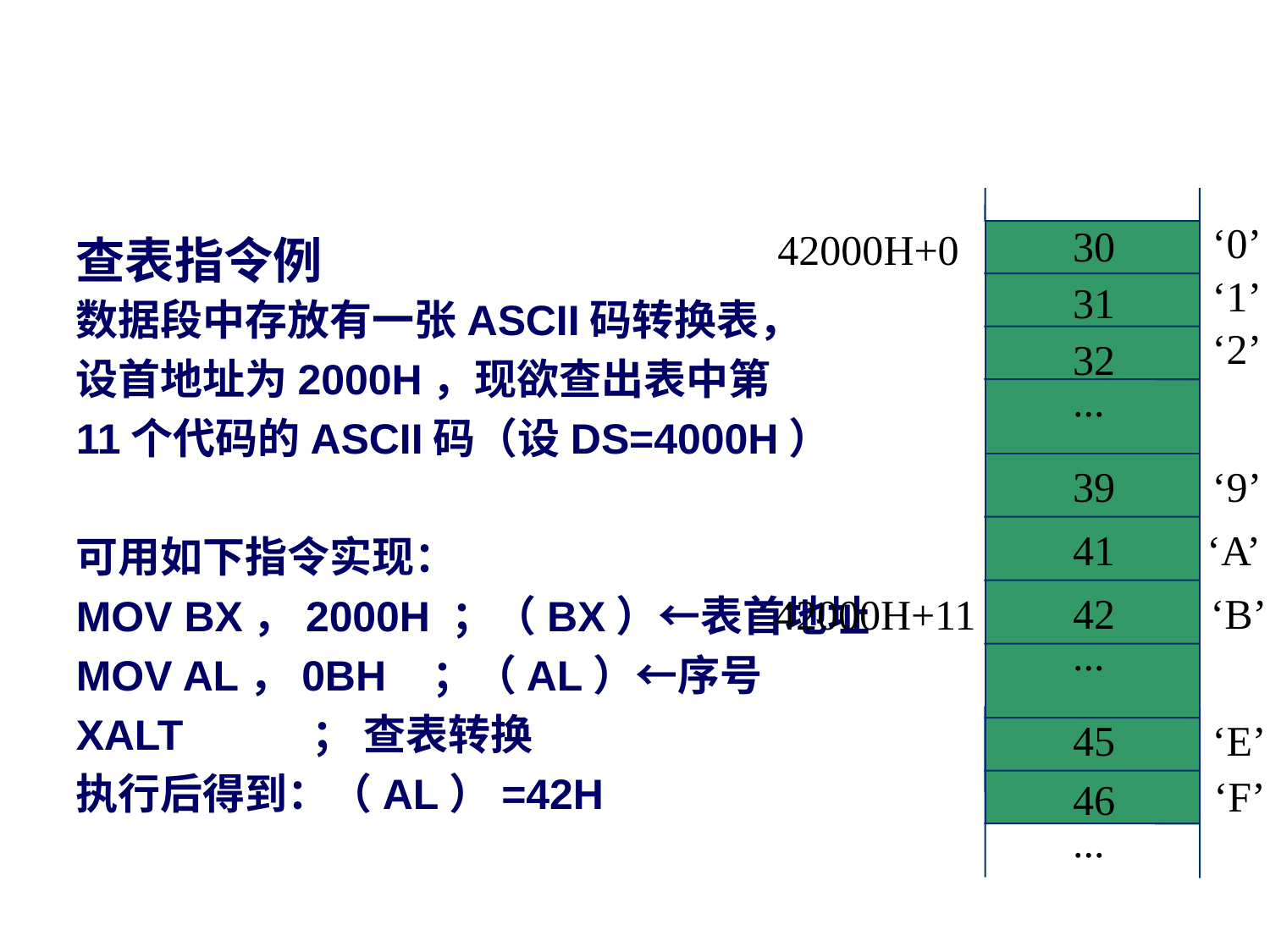

#

‘0’
查表指令例
数据段中存放有一张ASCII码转换表，
设首地址为2000H，现欲查出表中第
11个代码的ASCII码（设DS=4000H）

可用如下指令实现：
MOV BX，2000H ；（BX）←表首地址
MOV AL，0BH   ；（AL）←序号
XALT          ； 查表转换
执行后得到：（AL）=42H
30
42000H+0

‘1’
31

‘2’

32
...

39
‘9’

41
‘A’

42
‘B’
42000H+11
...

45
‘E’

‘F’
46

...